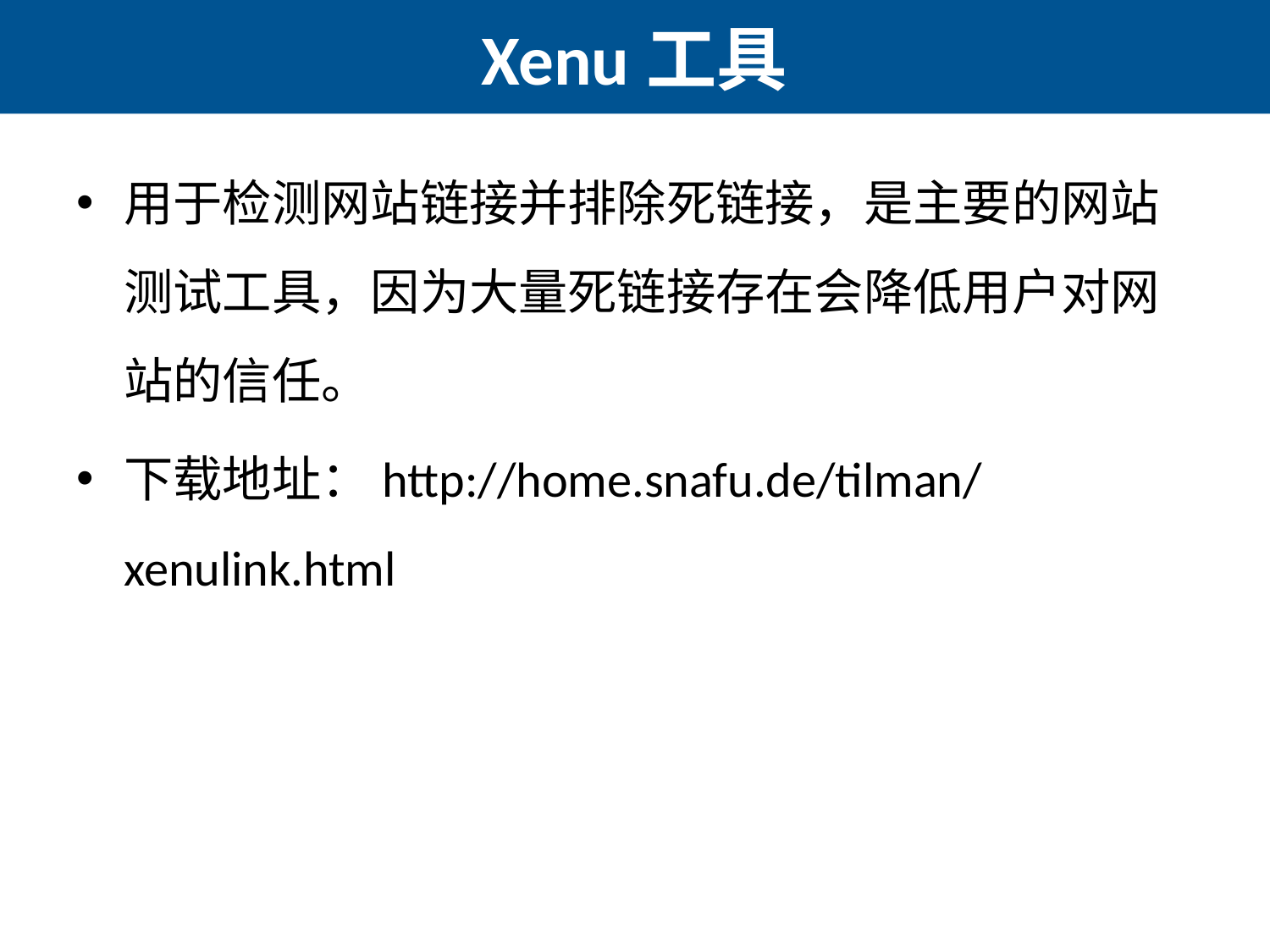

# Xenu工具
用于检测网站链接并排除死链接，是主要的网站测试工具，因为大量死链接存在会降低用户对网站的信任。
下载地址：http://home.snafu.de/tilman/xenulink.html